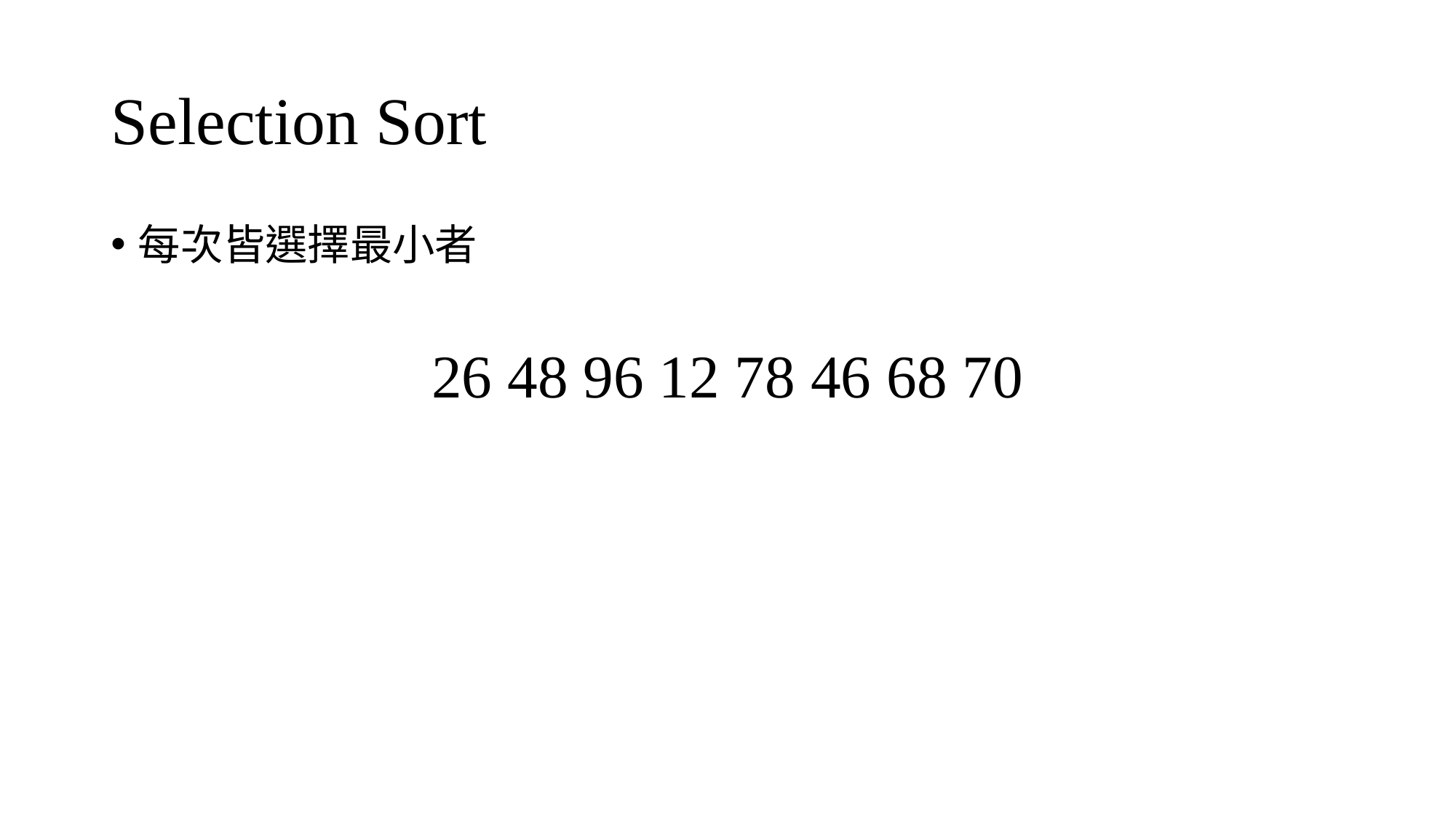

# Selection Sort
每次皆選擇最小者

26 48 96 12 78 46 68 70